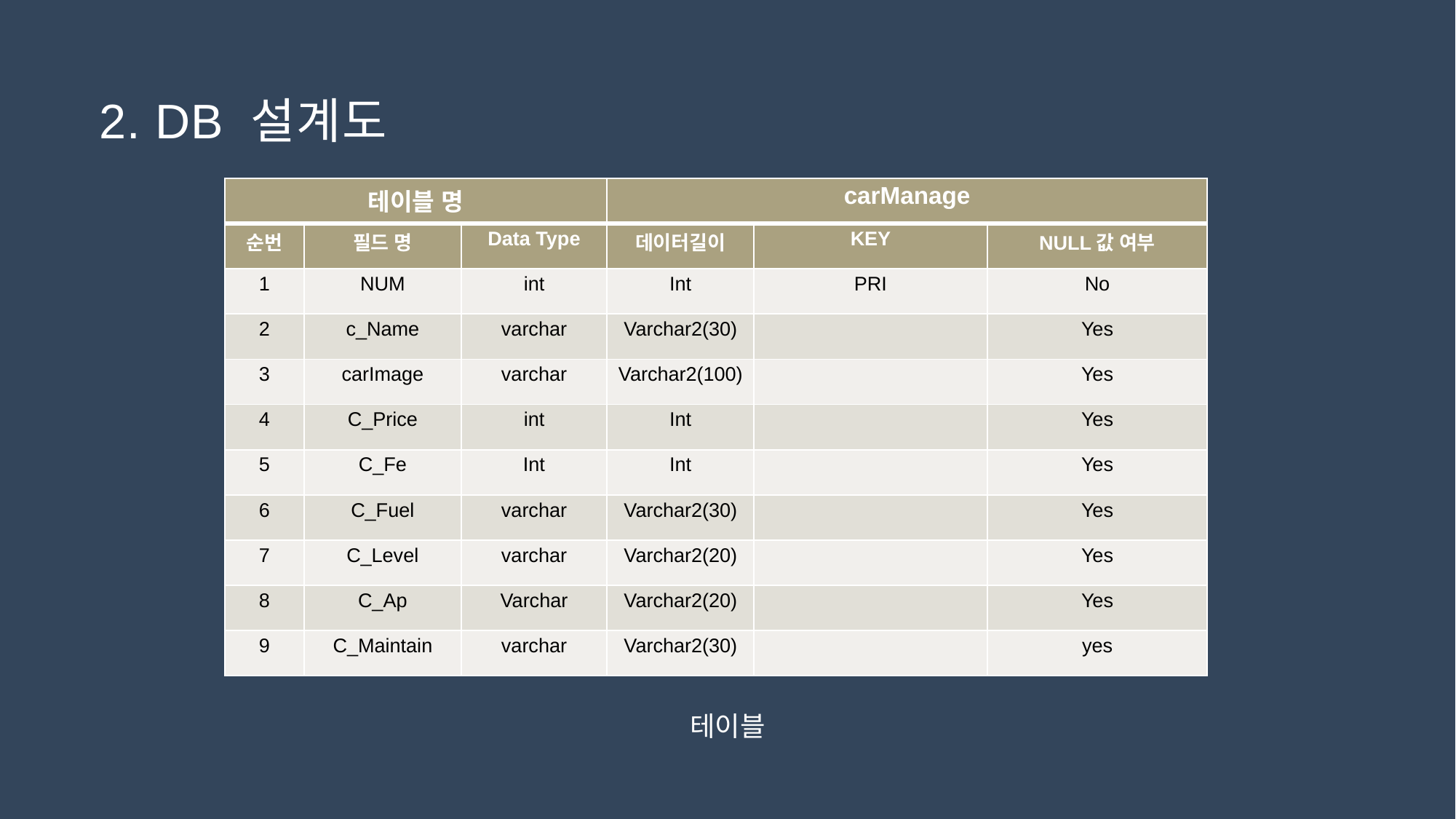

# 2. DB 설계도
| 테이블 명 |  |  | carManage |  |  |
| --- | --- | --- | --- | --- | --- |
| 순번 | 필드 명 | Data Type | 데이터길이 | KEY | NULL값 여부 |
| 1 | NUM | int | Int | PRI | No |
| 2 | c\_Name | varchar | Varchar2(30) |  | Yes |
| 3 | carImage | varchar | Varchar2(100) |  | Yes |
| 4 | C\_Price | int | Int |  | Yes |
| 5 | C\_Fe | Int | Int |  | Yes |
| 6 | C\_Fuel | varchar | Varchar2(30) |  | Yes |
| 7 | C\_Level | varchar | Varchar2(20) |  | Yes |
| 8 | C\_Ap | Varchar | Varchar2(20) |  | Yes |
| 9 | C\_Maintain | varchar | Varchar2(30) |  | yes |
테이블